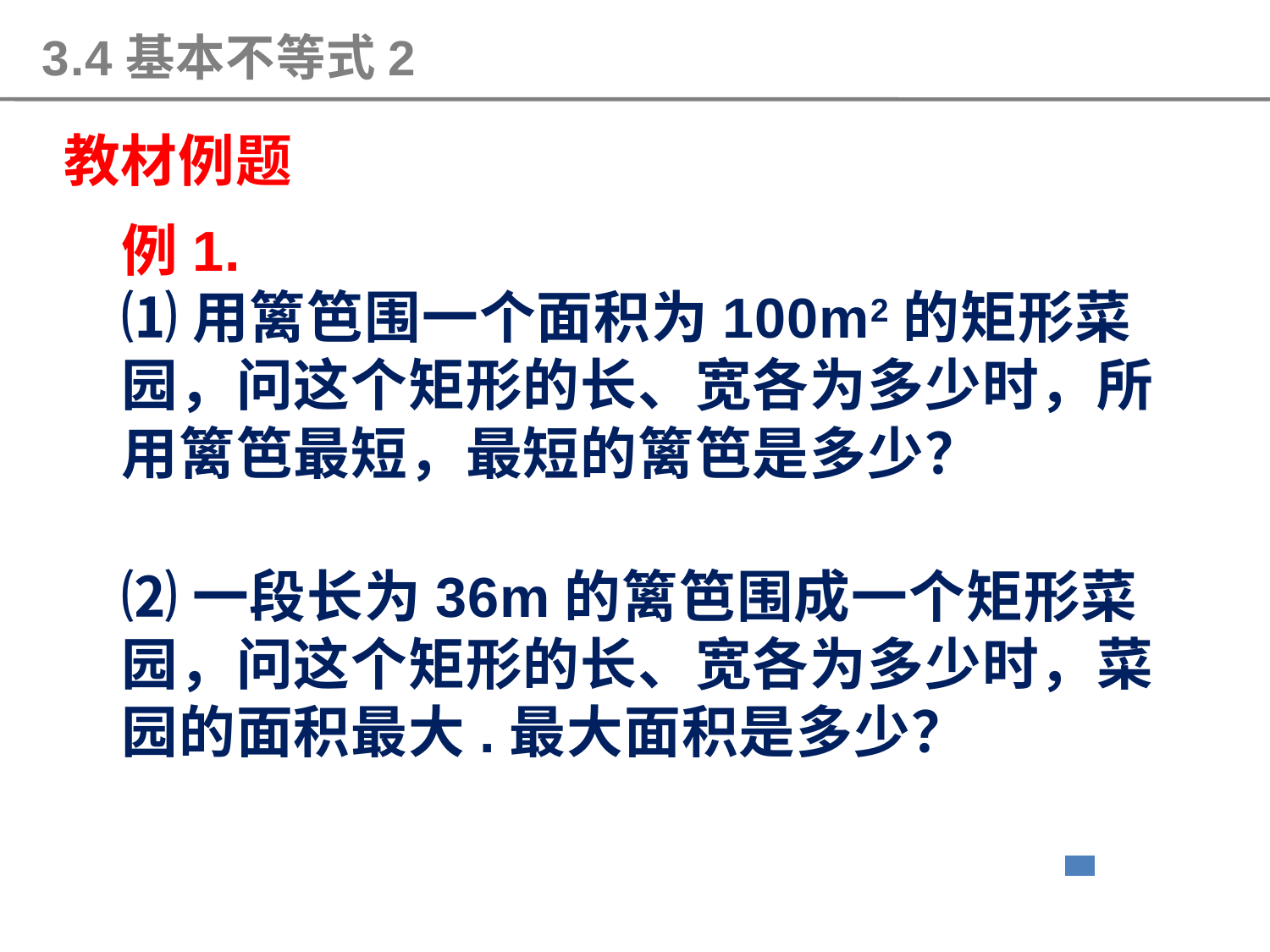

3.4基本不等式2
教材例题

例1.
⑴用篱笆围一个面积为100m2的矩形菜园，问这个矩形的长、宽各为多少时，所用篱笆最短，最短的篱笆是多少？

⑵一段长为36m的篱笆围成一个矩形菜园，问这个矩形的长、宽各为多少时，菜园的面积最大.最大面积是多少？